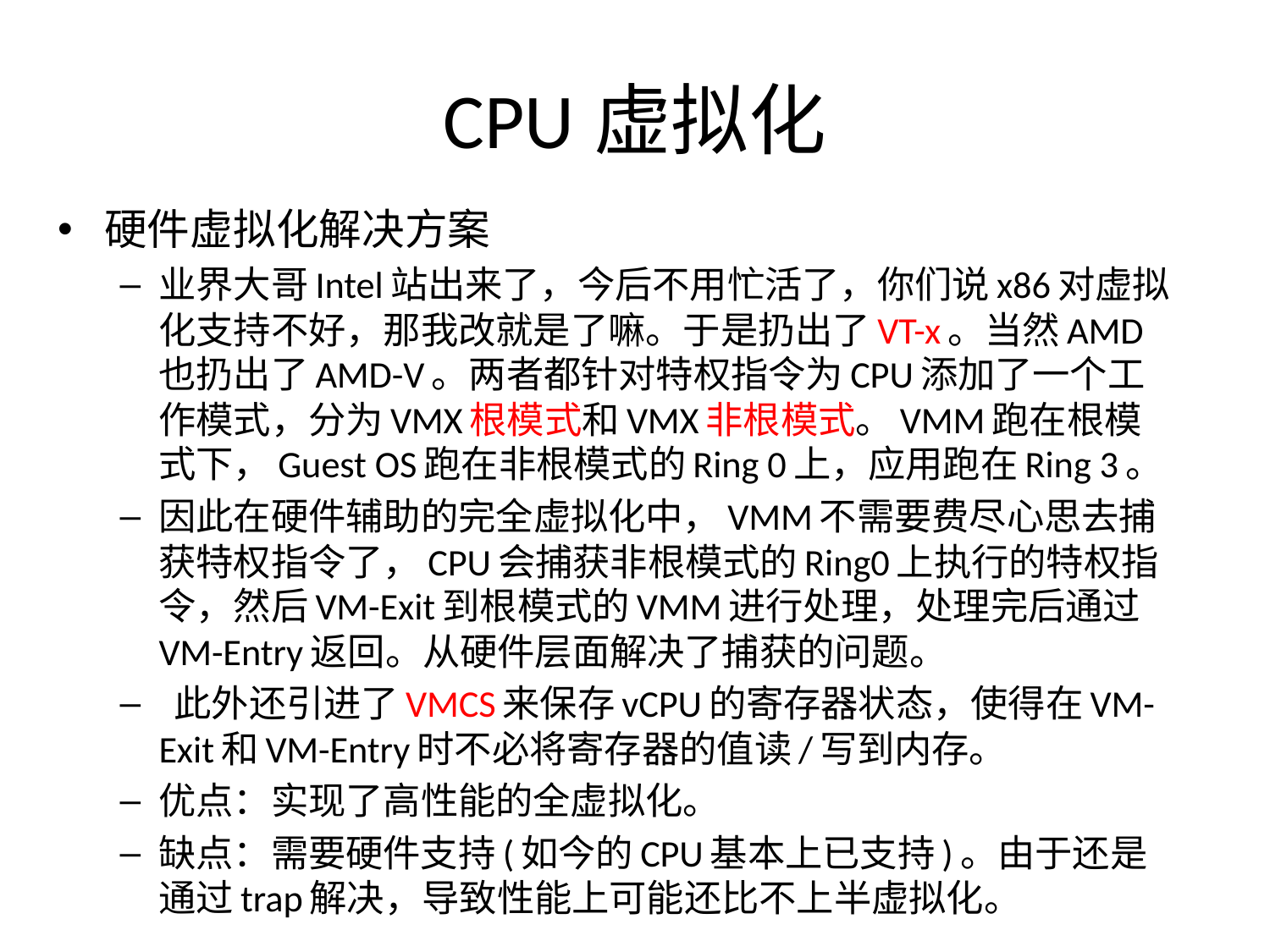

# CPU虚拟化
硬件虚拟化解决方案
业界大哥Intel站出来了，今后不用忙活了，你们说x86对虚拟化支持不好，那我改就是了嘛。于是扔出了VT-x。当然AMD也扔出了AMD-V。两者都针对特权指令为CPU添加了一个工作模式，分为VMX根模式和VMX非根模式。VMM跑在根模式下，Guest OS跑在非根模式的Ring 0上，应用跑在Ring 3。
因此在硬件辅助的完全虚拟化中，VMM不需要费尽心思去捕获特权指令了，CPU会捕获非根模式的Ring0上执行的特权指令，然后VM-Exit到根模式的VMM进行处理，处理完后通过VM-Entry返回。从硬件层面解决了捕获的问题。
 此外还引进了VMCS来保存vCPU的寄存器状态，使得在VM-Exit和VM-Entry时不必将寄存器的值读/写到内存。
优点：实现了高性能的全虚拟化。
缺点：需要硬件支持(如今的CPU基本上已支持)。由于还是通过trap解决，导致性能上可能还比不上半虚拟化。